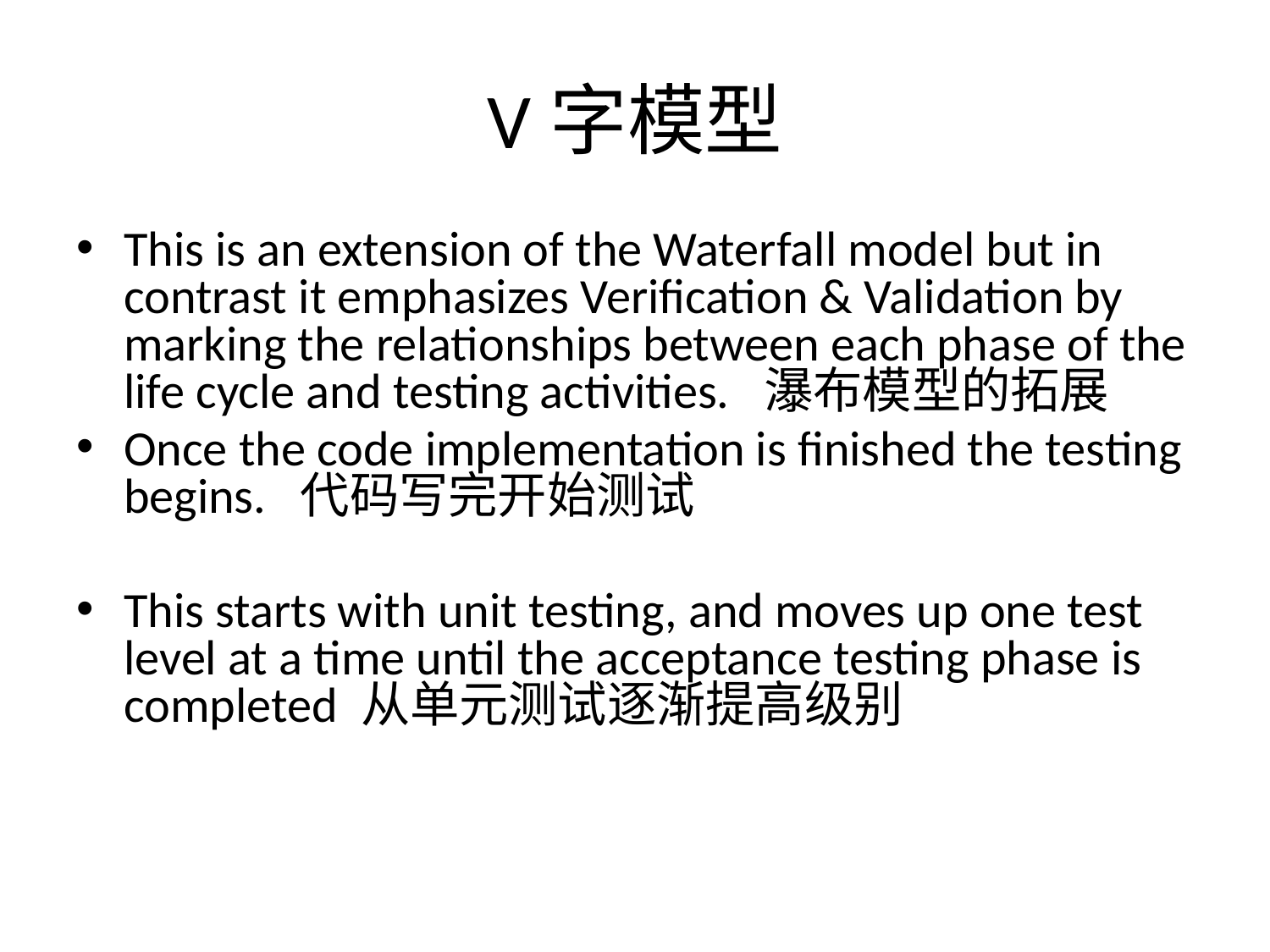

# V字模型
This is an extension of the Waterfall model but in contrast it emphasizes Verification & Validation by marking the relationships between each phase of the life cycle and testing activities.  瀑布模型的拓展
Once the code implementation is finished the testing begins.  代码写完开始测试

This starts with unit testing, and moves up one test level at a time until the acceptance testing phase is completed 从单元测试逐渐提高级别